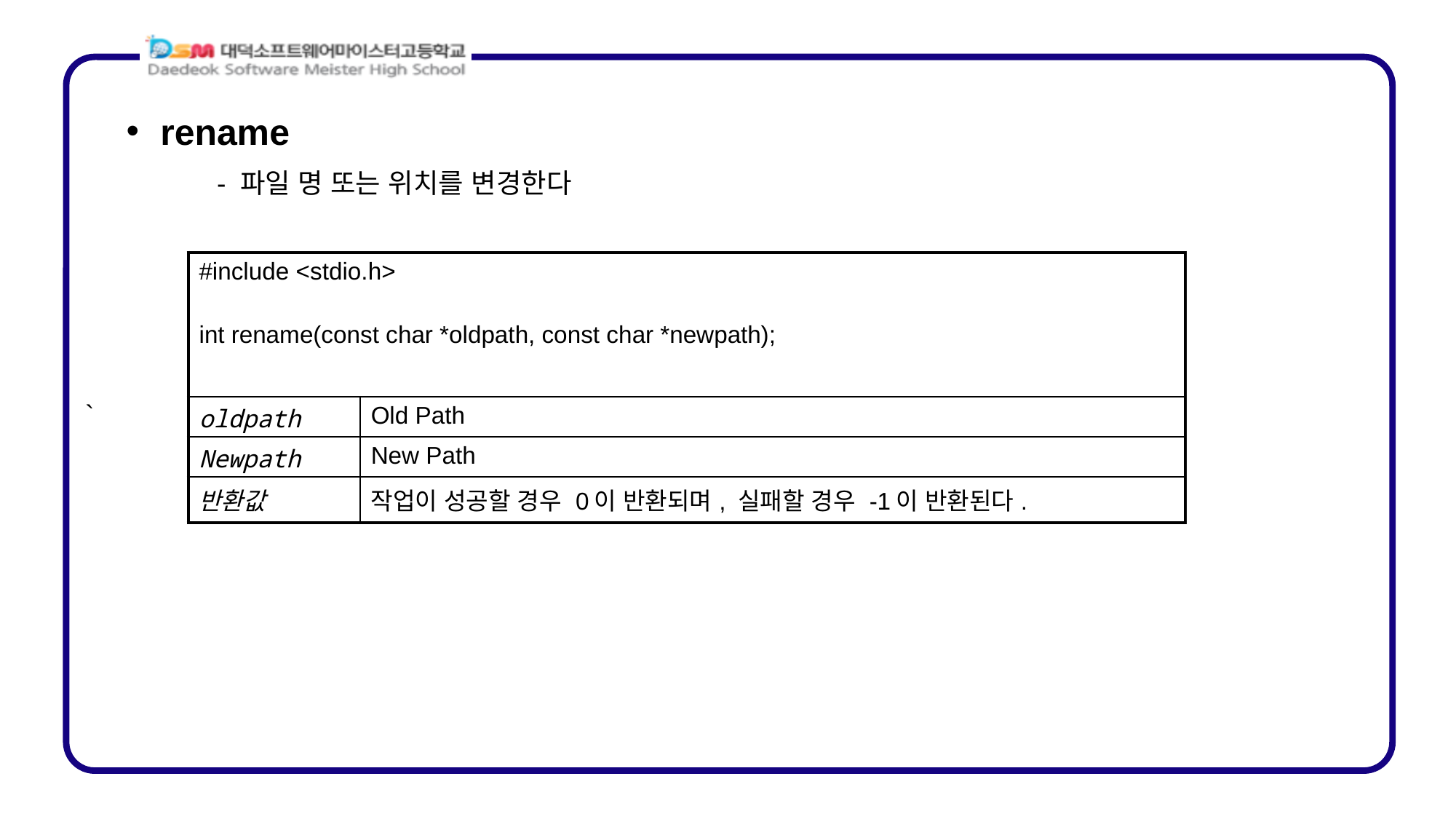

rename
- 파일 명 또는 위치를 변경한다
| #include <stdio.h> int rename(const char \*oldpath, const char \*newpath); |  |
| --- | --- |
| oldpath | Old Path |
| Newpath | New Path |
| 반환값 | 작업이 성공할 경우 0이 반환되며, 실패할 경우 -1이 반환된다. |